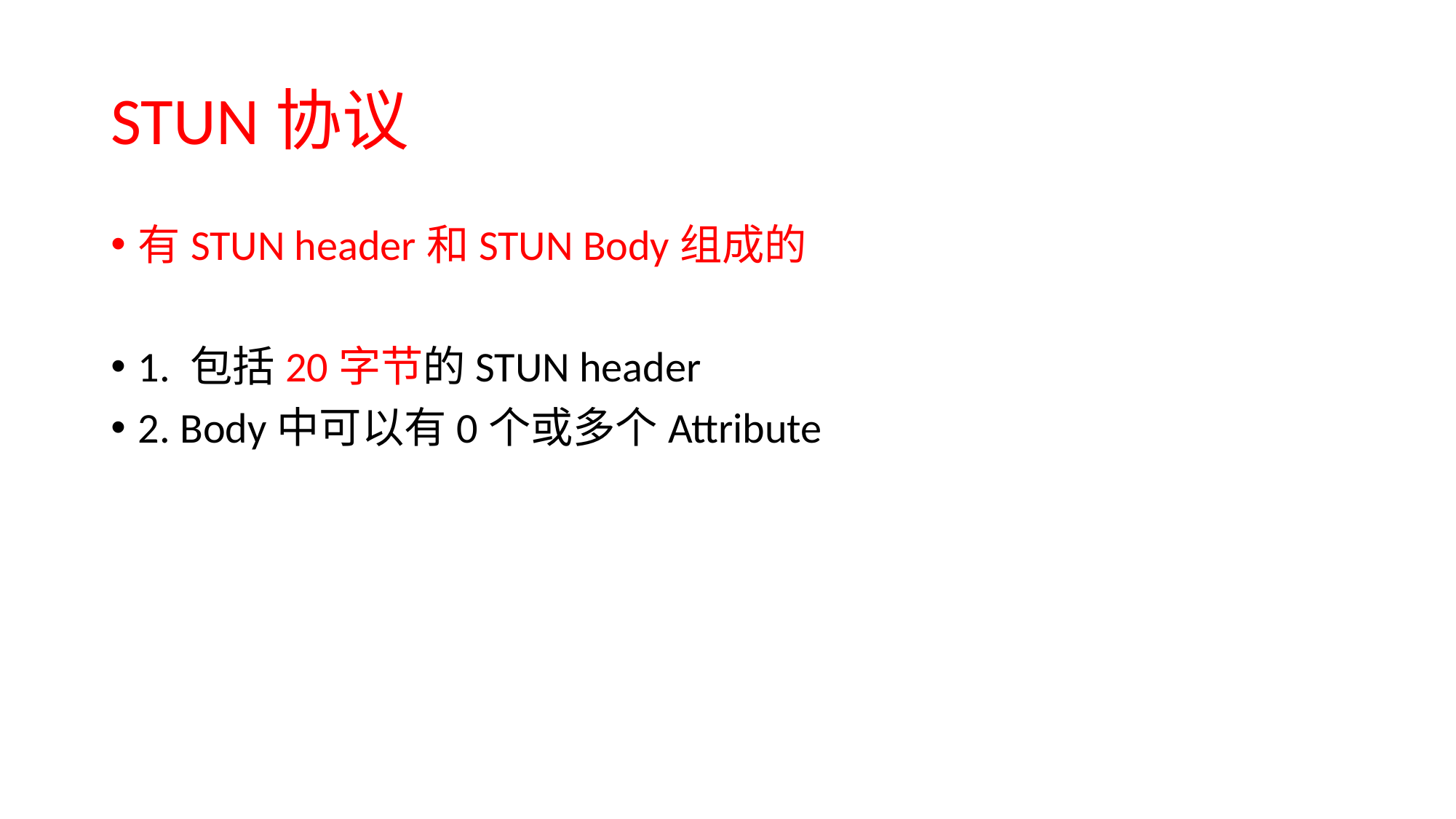

# STUN协议
有STUN header和STUN Body组成的

1. 包括20字节的STUN header
2. Body中可以有0个或多个Attribute